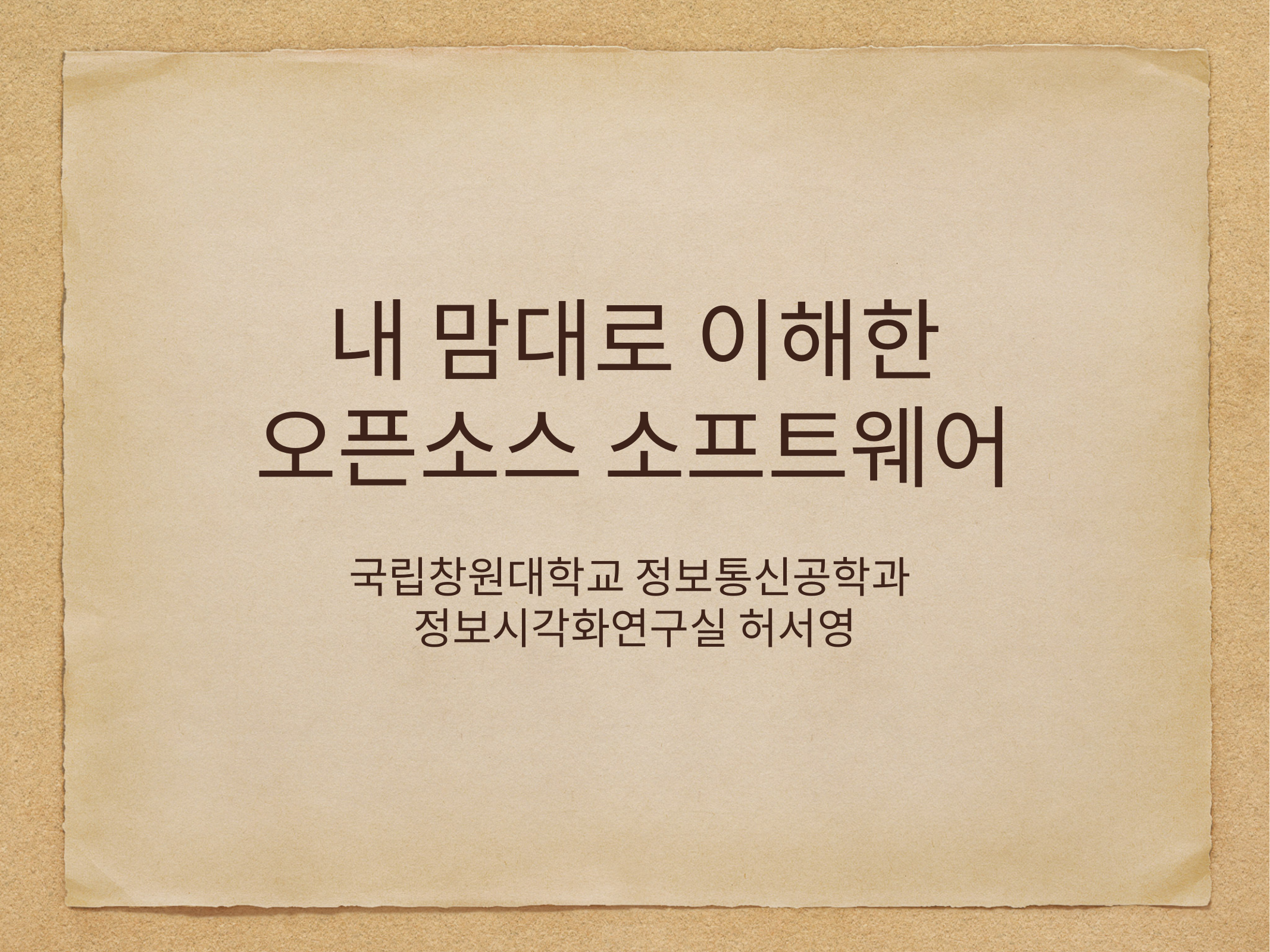

# 내 맘대로 이해한
오픈소스 소프트웨어
국립창원대학교 정보통신공학과
정보시각화연구실 허서영